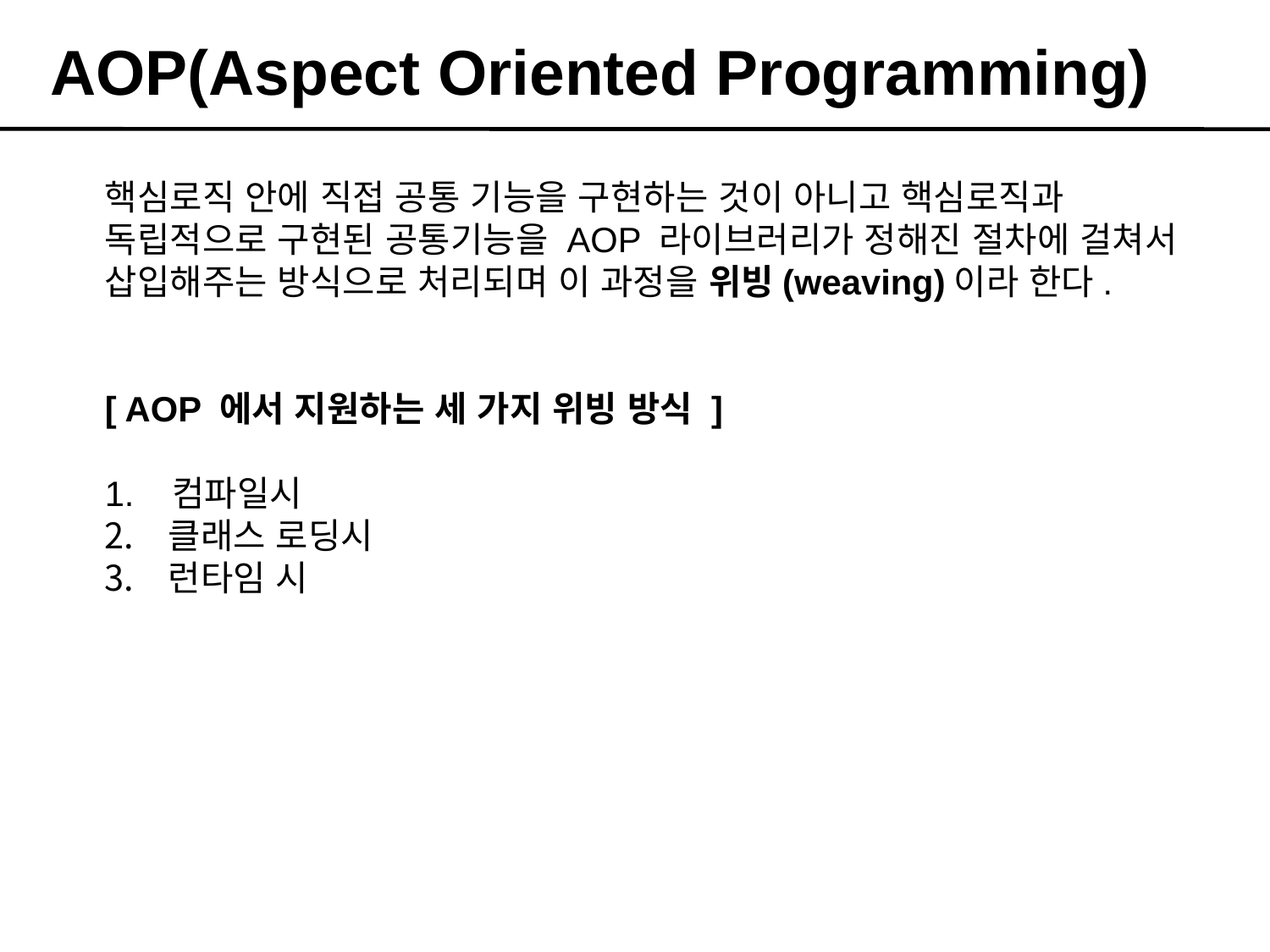

AOP(Aspect Oriented Programming)
핵심로직 안에 직접 공통 기능을 구현하는 것이 아니고 핵심로직과
독립적으로 구현된 공통기능을 AOP 라이브러리가 정해진 절차에 걸쳐서
삽입해주는 방식으로 처리되며 이 과정을 위빙(weaving)이라 한다.

[ AOP 에서 지원하는 세 가지 위빙 방식 ]

1.   컴파일시
클래스 로딩시
런타임 시